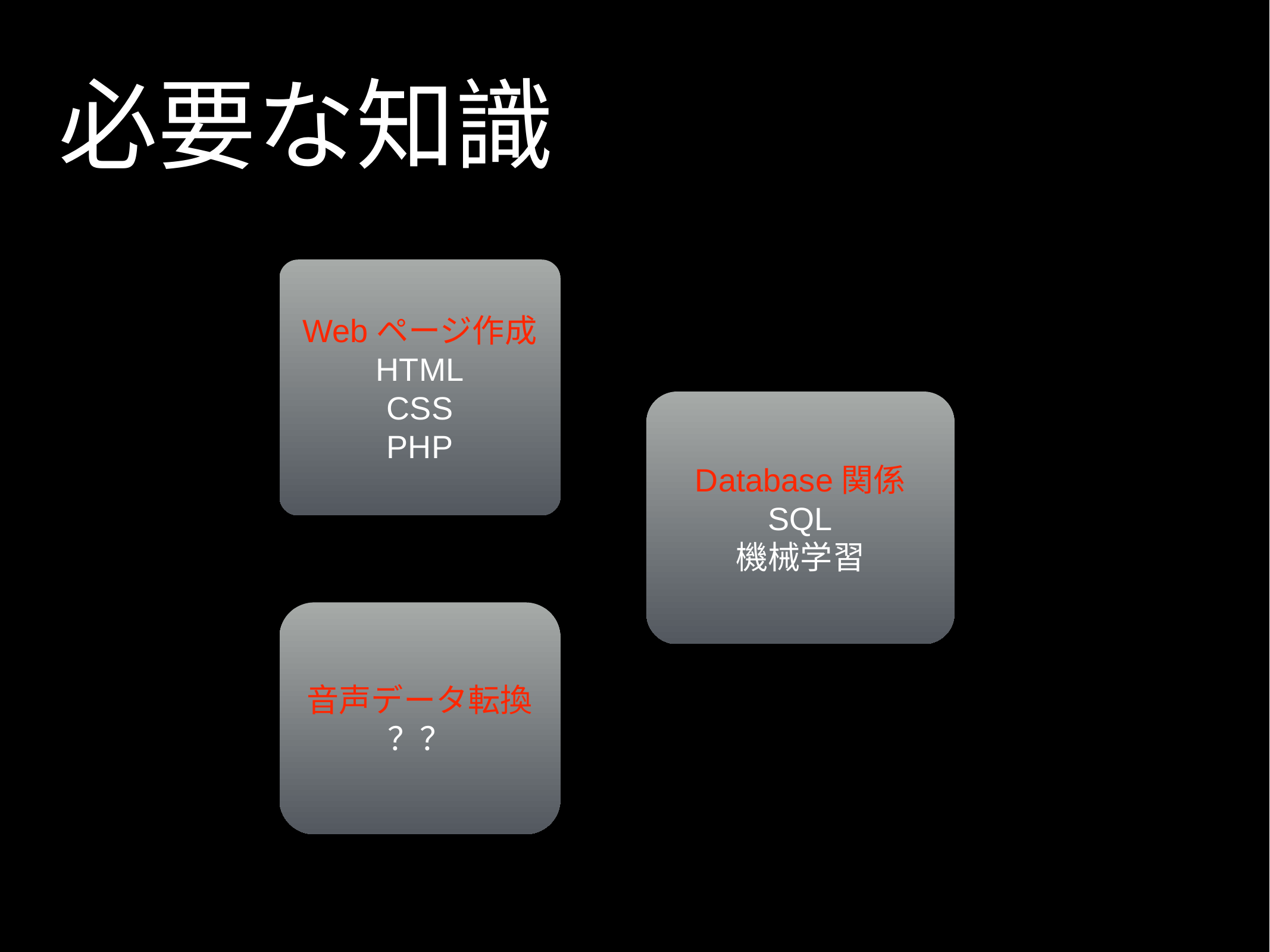

# 必要な知識
Webページ作成
HTML
CSS
PHP
Database関係
SQL
機械学習
音声データ転換
？？